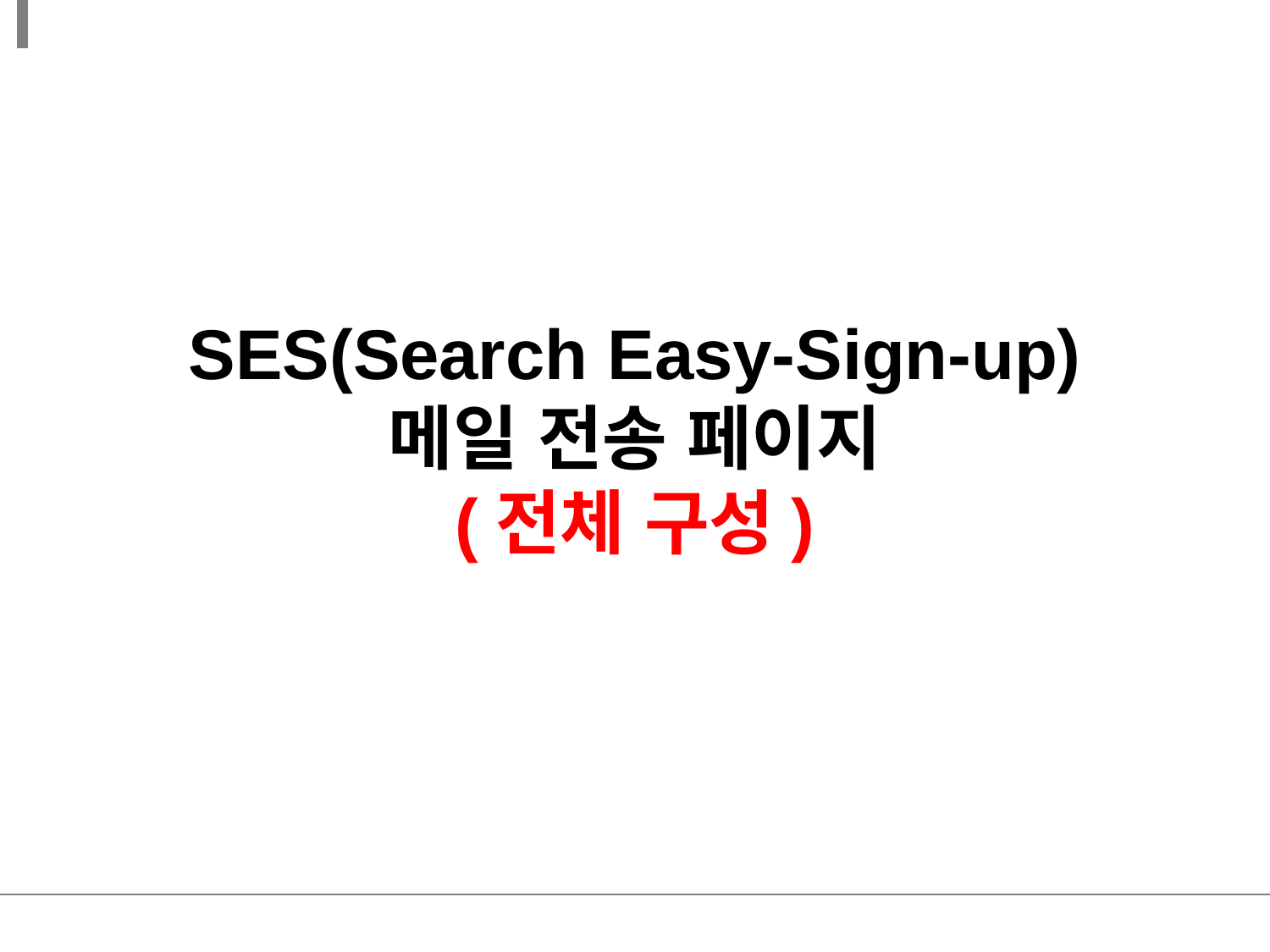

SES(Search Easy-Sign-up)
메일 전송 페이지
(전체 구성)